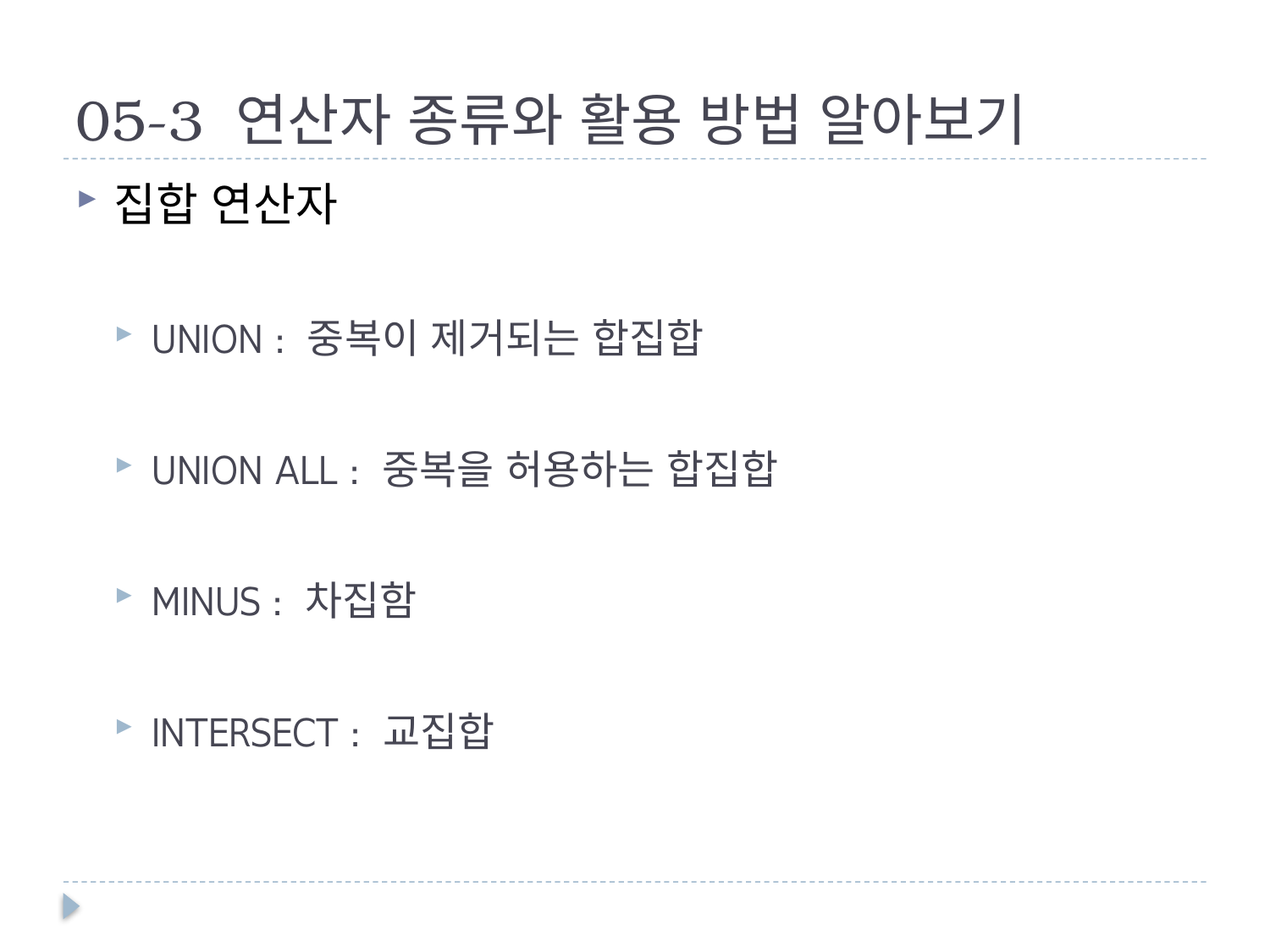

# 05-3 연산자 종류와 활용 방법 알아보기
집합 연산자

UNION : 중복이 제거되는 합집합

UNION ALL : 중복을 허용하는 합집합

MINUS : 차집함

INTERSECT : 교집합